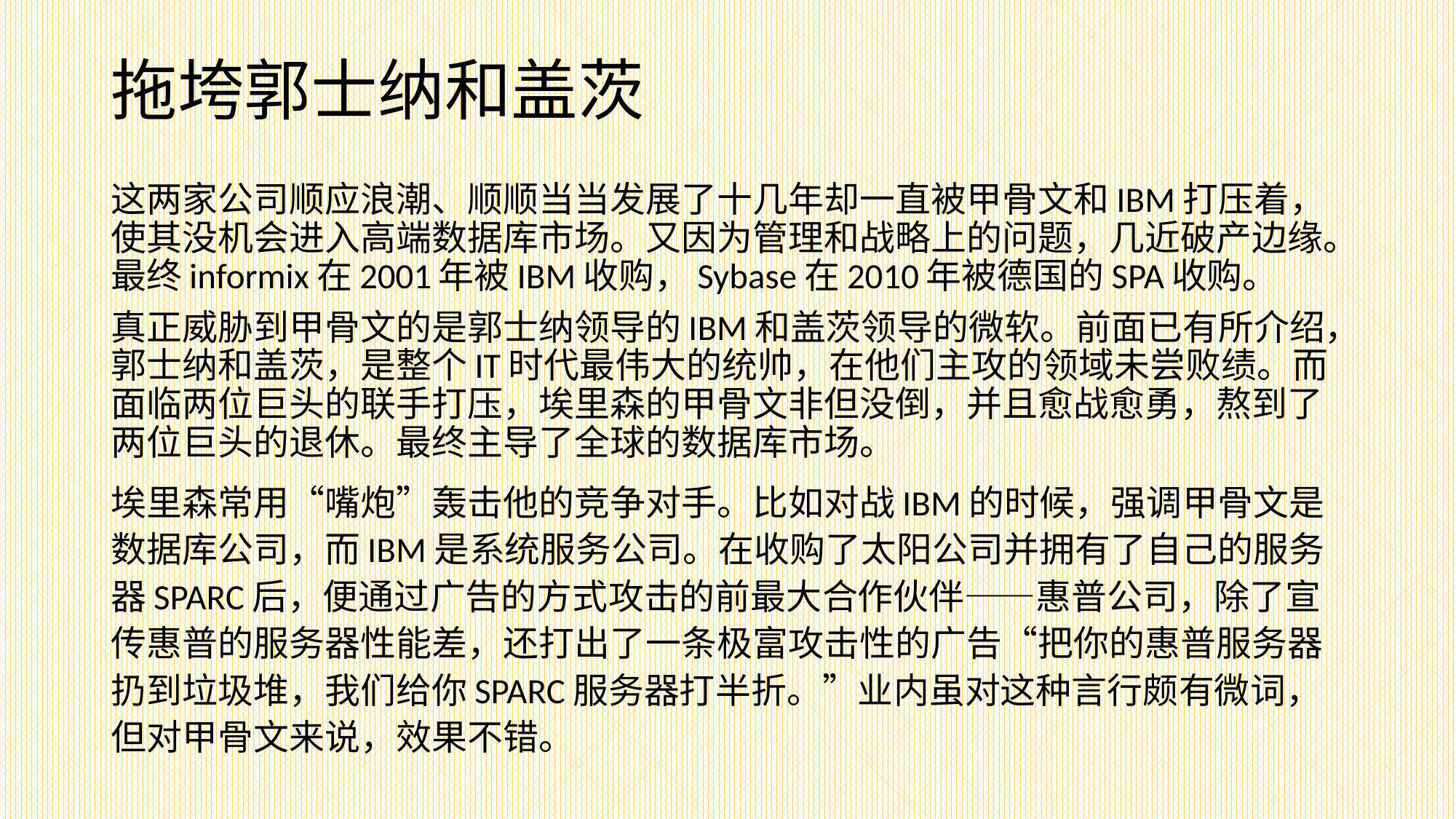

# 拖垮郭士纳和盖茨
这两家公司顺应浪潮、顺顺当当发展了十几年却一直被甲骨文和IBM打压着，使其没机会进入高端数据库市场。又因为管理和战略上的问题，几近破产边缘。最终informix在2001年被IBM收购，Sybase在2010年被德国的SPA收购。
真正威胁到甲骨文的是郭士纳领导的IBM和盖茨领导的微软。前面已有所介绍，郭士纳和盖茨，是整个IT时代最伟大的统帅，在他们主攻的领域未尝败绩。而面临两位巨头的联手打压，埃里森的甲骨文非但没倒，并且愈战愈勇，熬到了两位巨头的退休。最终主导了全球的数据库市场。
埃里森常用“嘴炮”轰击他的竞争对手。比如对战IBM的时候，强调甲骨文是数据库公司，而IBM是系统服务公司。在收购了太阳公司并拥有了自己的服务器SPARC后，便通过广告的方式攻击的前最大合作伙伴——惠普公司，除了宣传惠普的服务器性能差，还打出了一条极富攻击性的广告“把你的惠普服务器扔到垃圾堆，我们给你SPARC服务器打半折。”业内虽对这种言行颇有微词，但对甲骨文来说，效果不错。